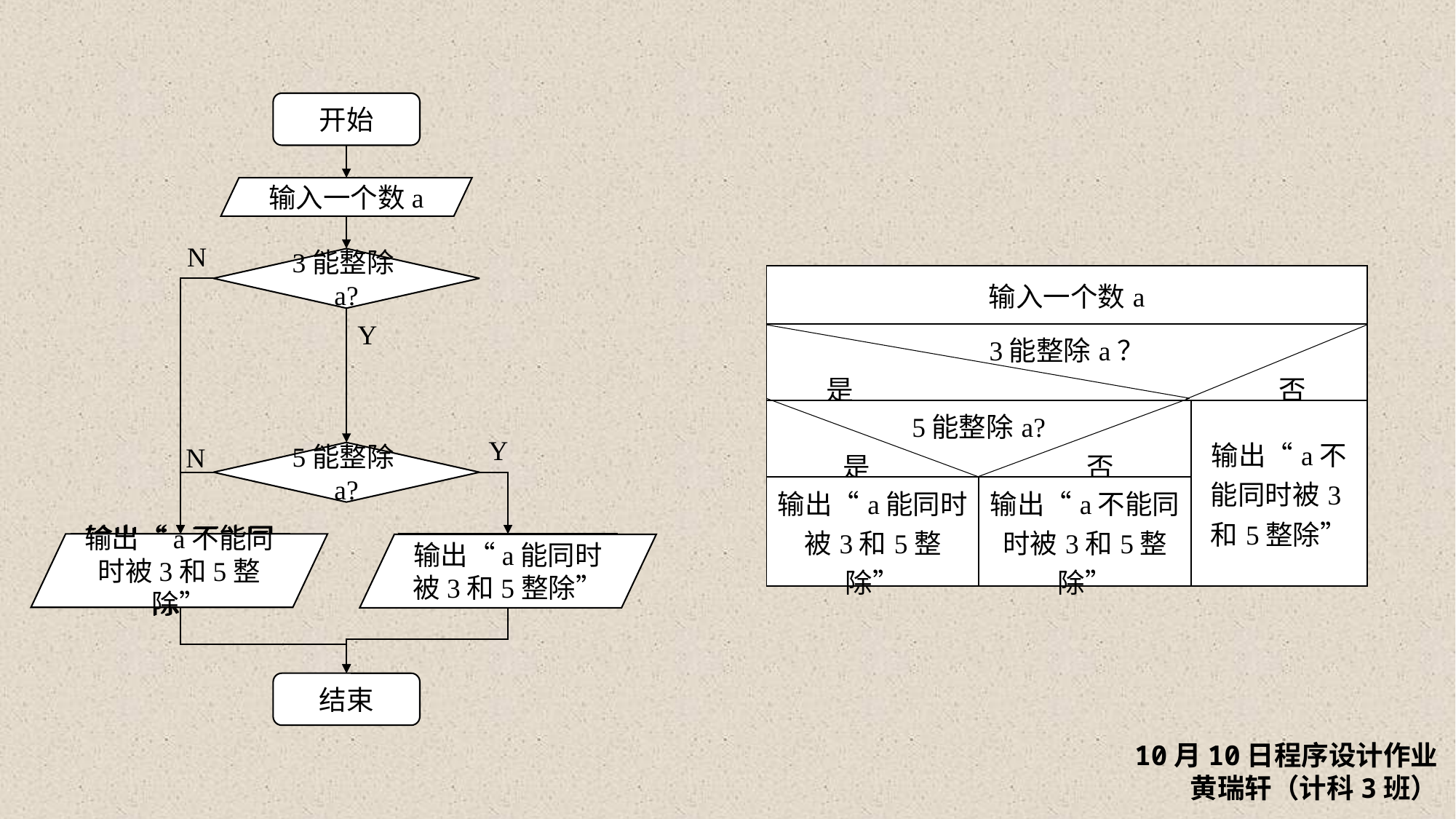

开始
输入一个数a
N
3能整除a?
| 输入一个数a |  |  |
| --- | --- | --- |
| 3能整除a？ 是 否 |  |  |
| 5能整除a? 是 否 |  | 输出“a不能同时被3和5整除” |
| 输出“a能同时被3和5整除” | 输出“a不能同时被3和5整除” |  |
Y
Y
N
5能整除a?
输出“a不能同时被3和5整除”
输出“a不能同时被3和5整除”
输出“a能同时被3和5整除”
输出“a能同时被3和5整除”
结束
10月10日程序设计作业
黄瑞轩（计科3班）